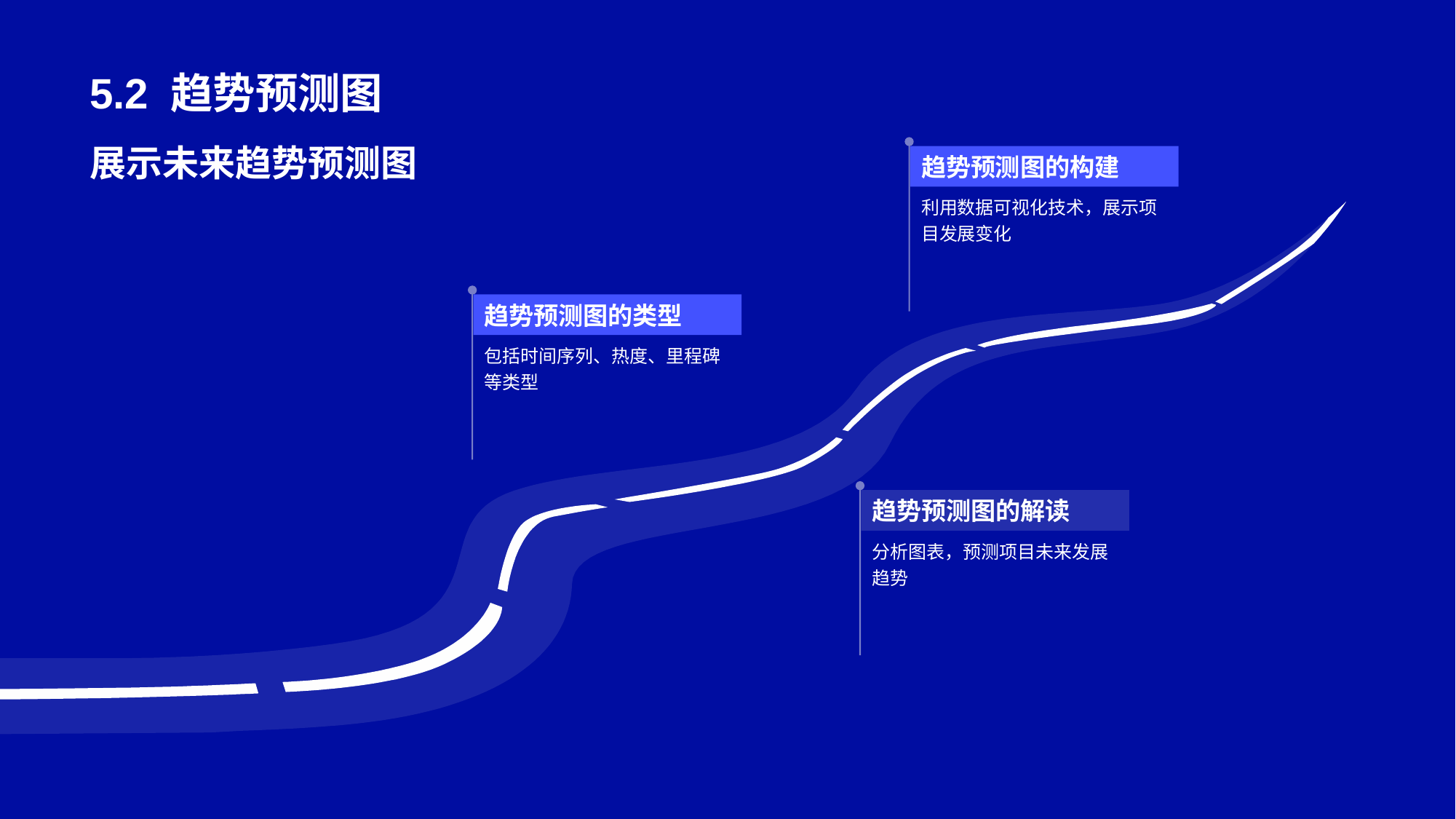

# 5.2 趋势预测图
展示未来趋势预测图
趋势预测图的构建
利用数据可视化技术，展示项目发展变化

趋势预测图的类型
包括时间序列、热度、里程碑等类型
趋势预测图的解读
分析图表，预测项目未来发展趋势